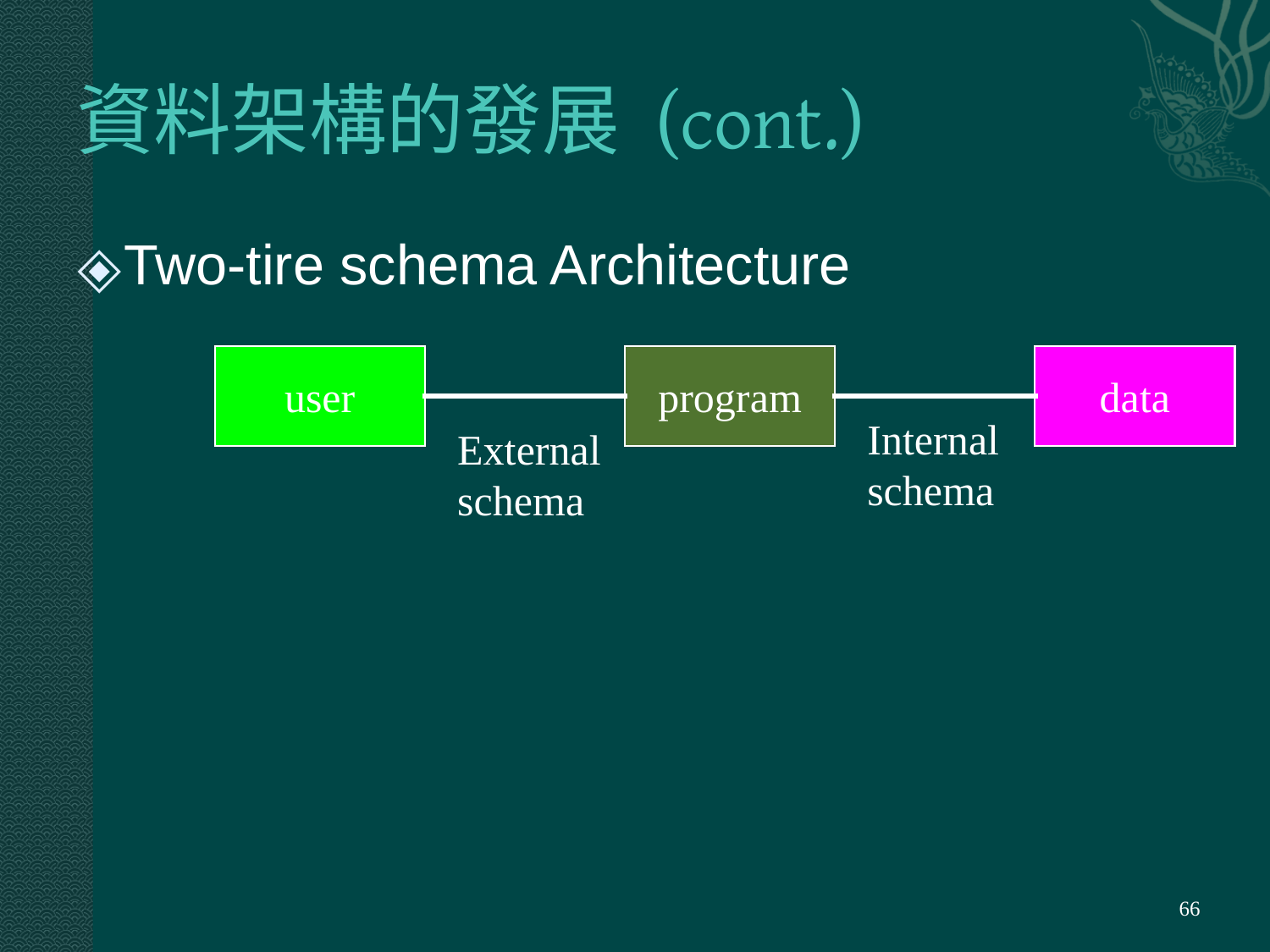

# 資料架構的發展 (cont.)
Two-tire schema Architecture
user
program
data
Internal
schema
External
schema
66